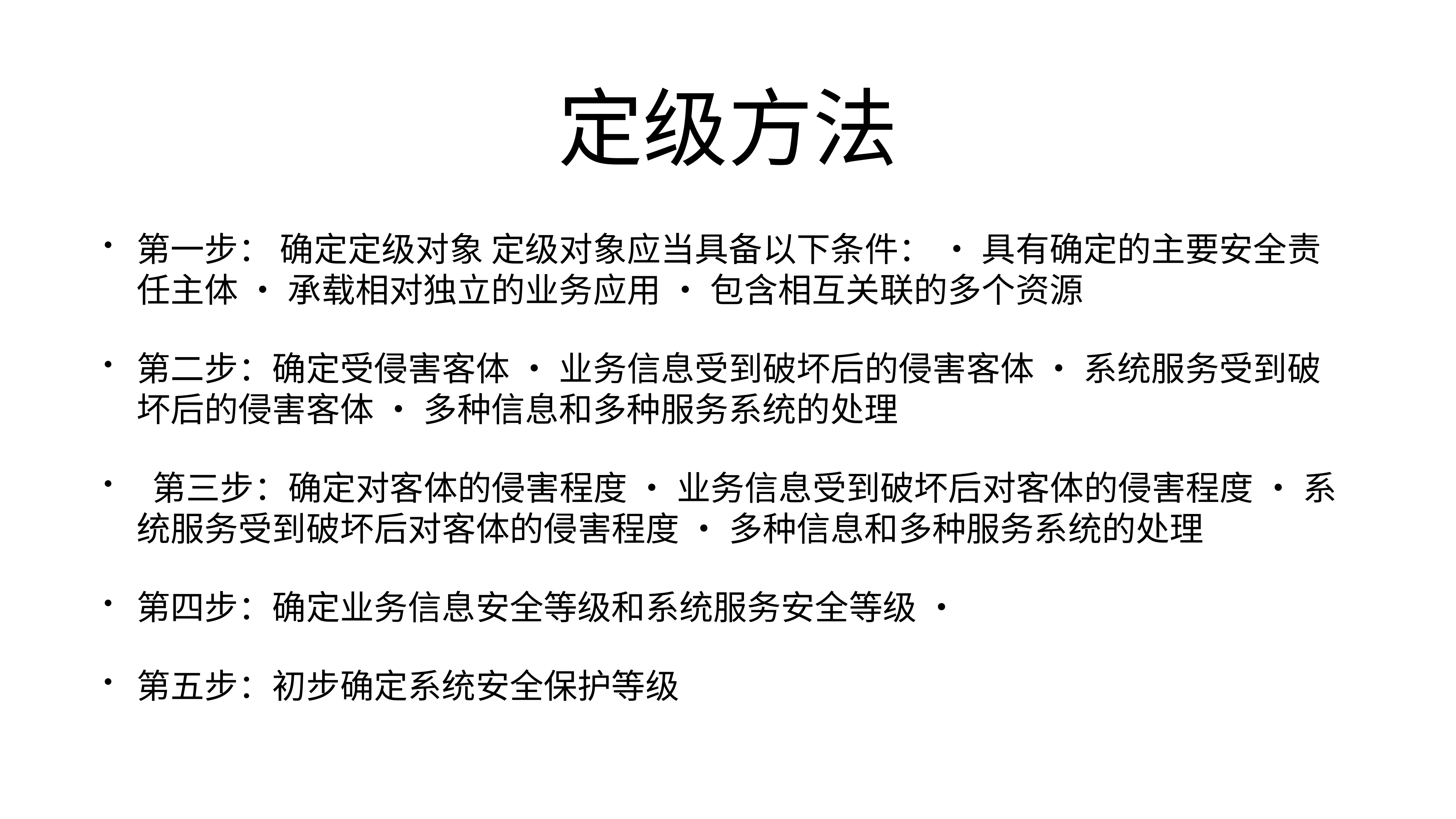

# 定级方法
第一步： 确定定级对象 定级对象应当具备以下条件： • 具有确定的主要安全责任主体 • 承载相对独立的业务应用 • 包含相互关联的多个资源
第二步：确定受侵害客体 • 业务信息受到破坏后的侵害客体 • 系统服务受到破坏后的侵害客体 • 多种信息和多种服务系统的处理
 第三步：确定对客体的侵害程度 • 业务信息受到破坏后对客体的侵害程度 • 系统服务受到破坏后对客体的侵害程度 • 多种信息和多种服务系统的处理
第四步：确定业务信息安全等级和系统服务安全等级 •
第五步：初步确定系统安全保护等级